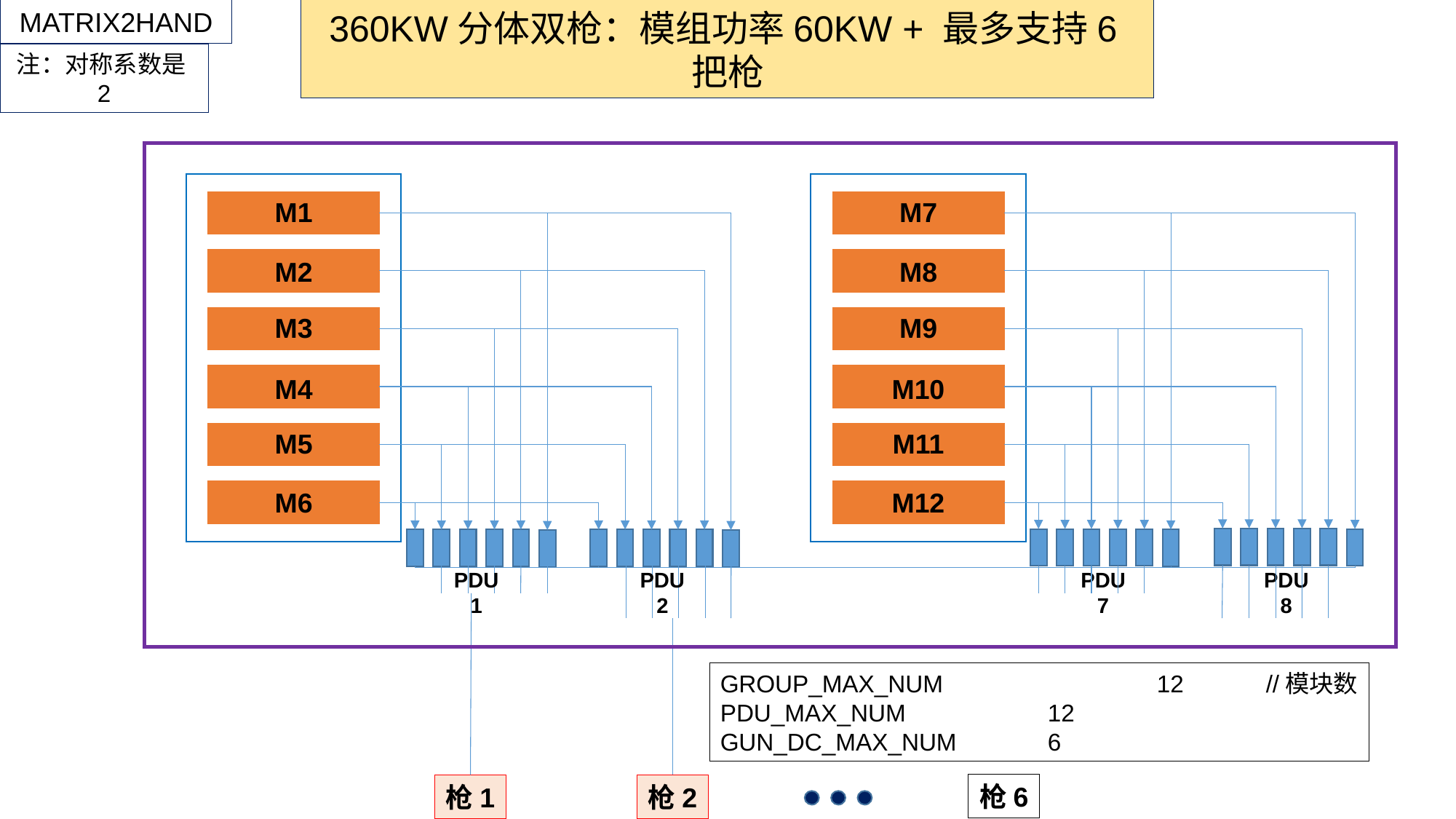

MATRIX2HAND
360KW分体双枪：模组功率60KW + 最多支持6把枪
注：对称系数是2

M1
M7

M2

M8
M3
M9

M4
M10
M5
M11

M6
M12

PDU1
PDU2
PDU7
PDU8
GROUP_MAX_NUM		12	//模块数
PDU_MAX_NUM		12
GUN_DC_MAX_NUM	6
枪6
枪1
枪2